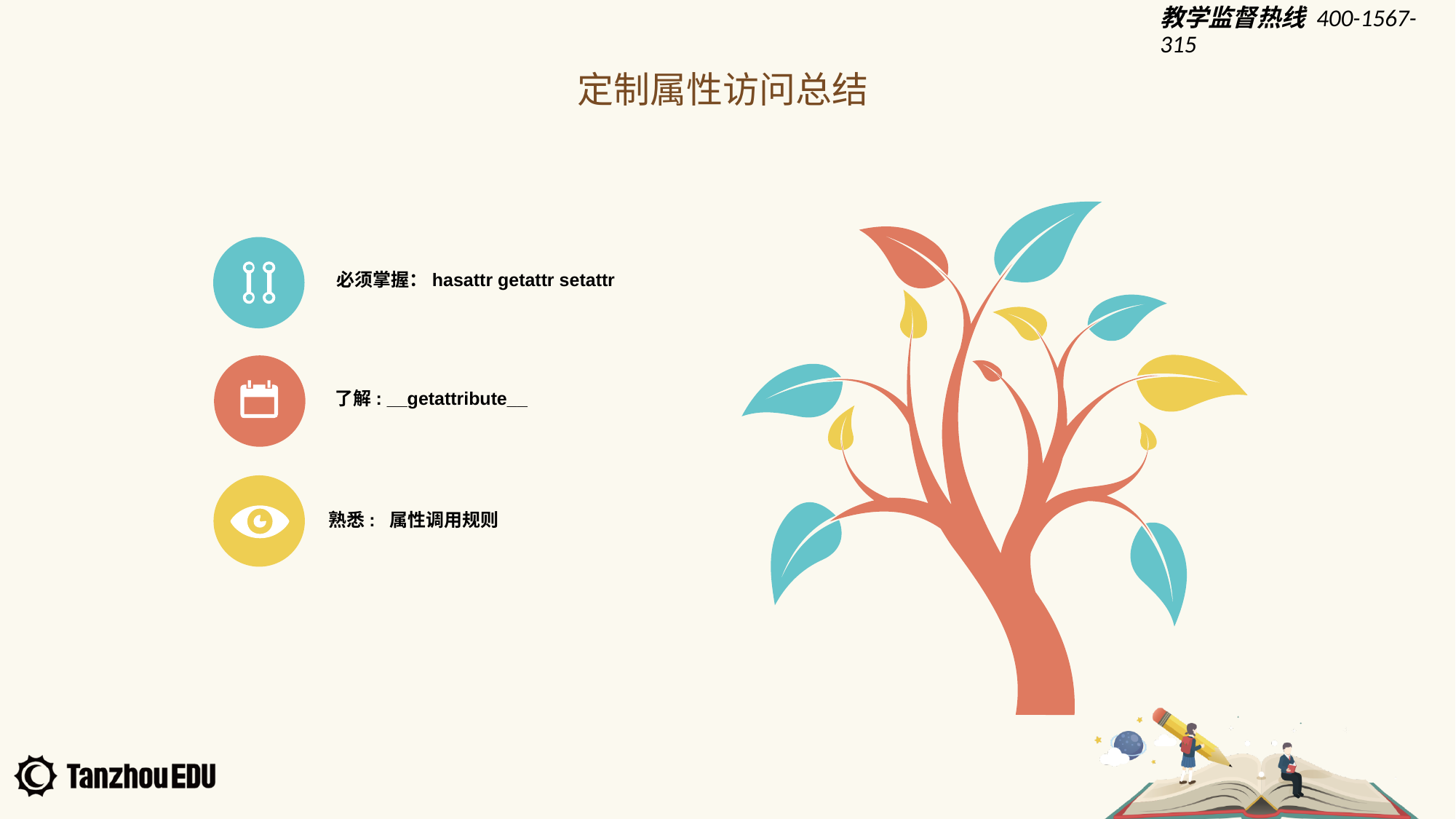

定制属性访问总结

必须掌握：hasattr getattr setattr

了解: __getattribute__

熟悉:  属性调用规则